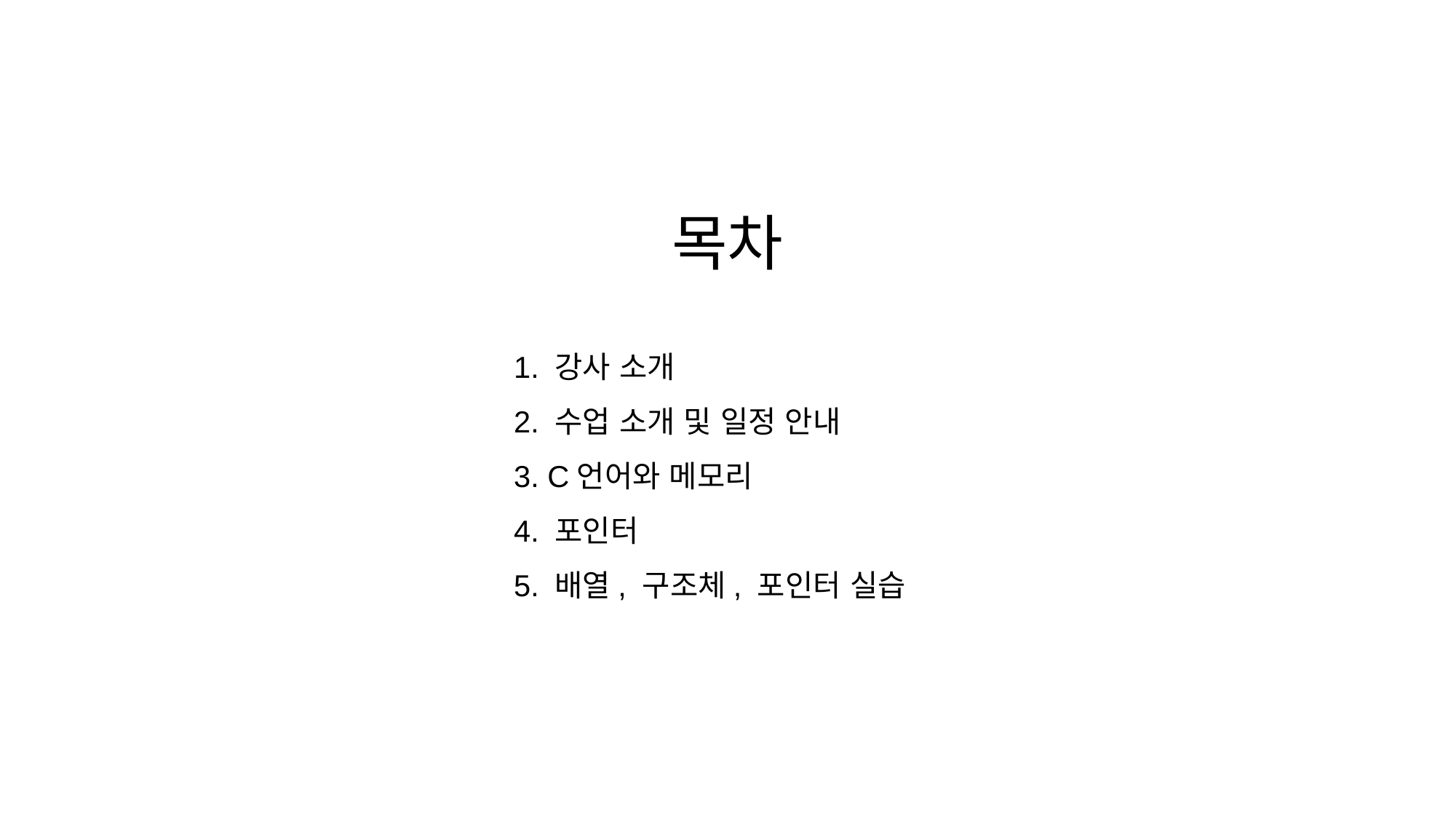

목차
1. 강사 소개
2. 수업 소개 및 일정 안내
3. C언어와 메모리
4. 포인터
5. 배열, 구조체, 포인터 실습